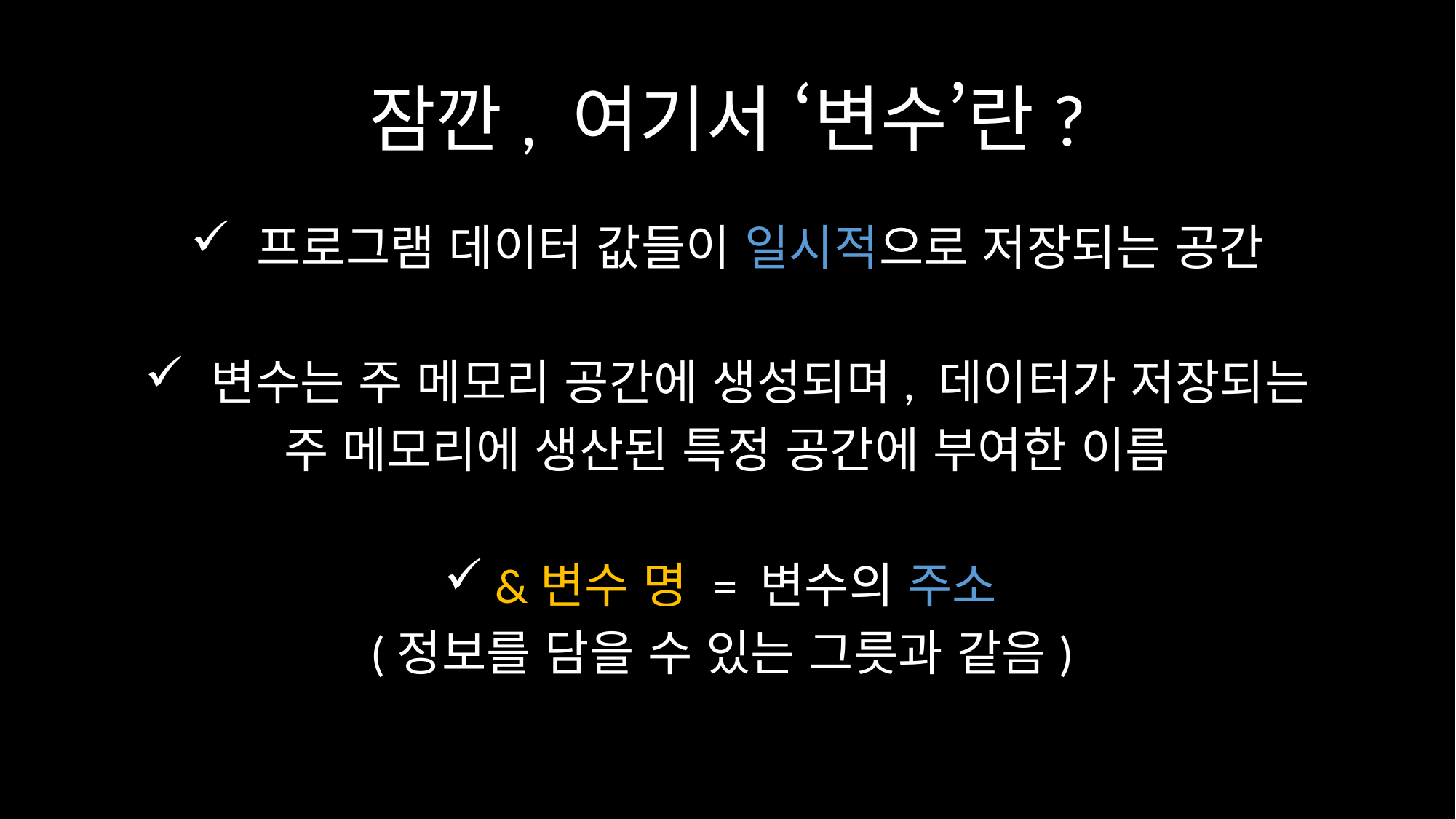

# 잠깐, 여기서 ‘변수’란?
 프로그램 데이터 값들이 일시적으로 저장되는 공간

 변수는 주 메모리 공간에 생성되며, 데이터가 저장되는
주 메모리에 생산된 특정 공간에 부여한 이름

 &변수 명 = 변수의 주소
(정보를 담을 수 있는 그릇과 같음)